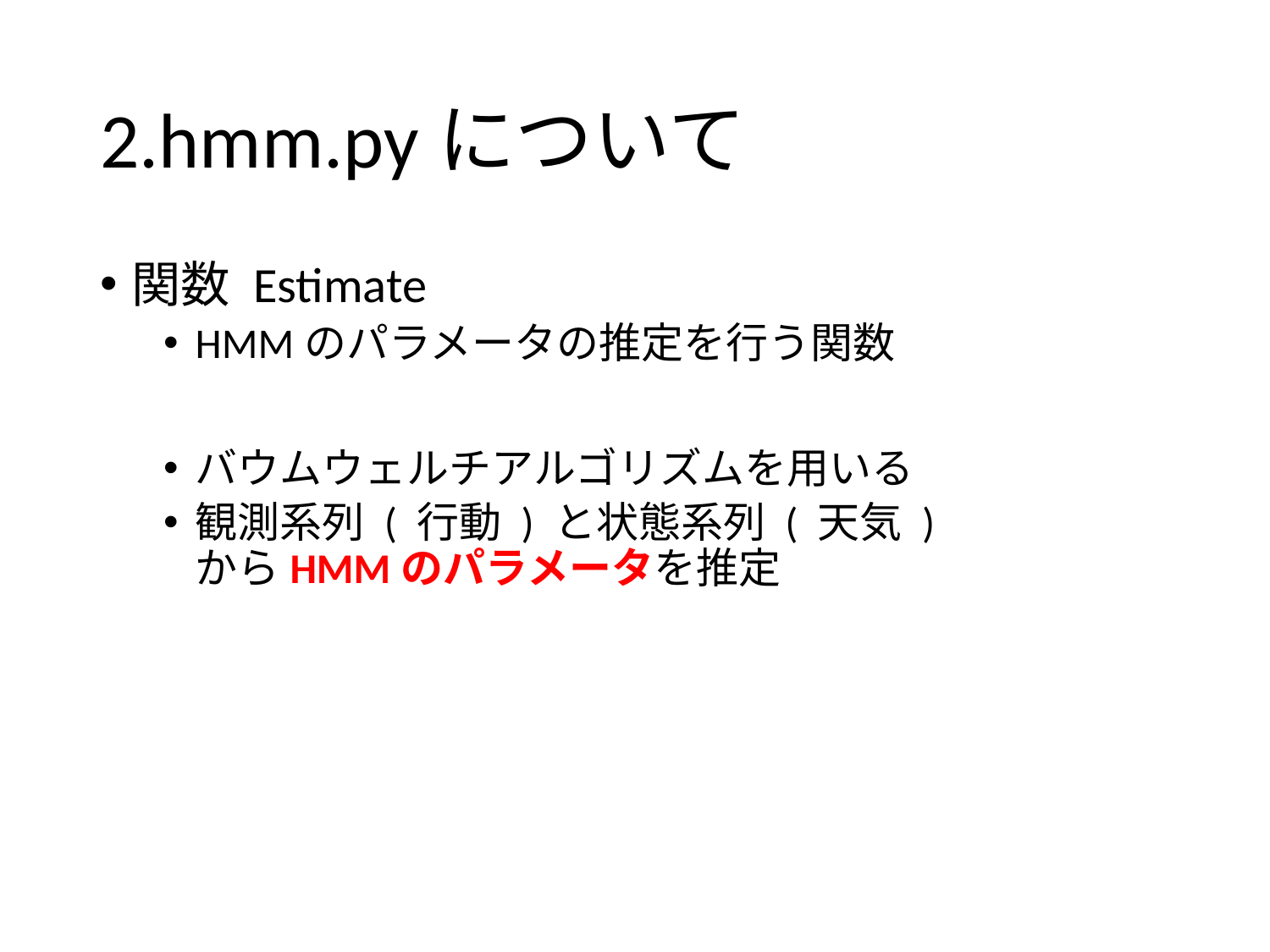

# 2.hmm.pyについて
関数 Estimate
HMMのパラメータの推定を行う関数

バウムウェルチアルゴリズムを用いる
観測系列 ( 行動 ) と状態系列 ( 天気 ) からHMMのパラメータを推定